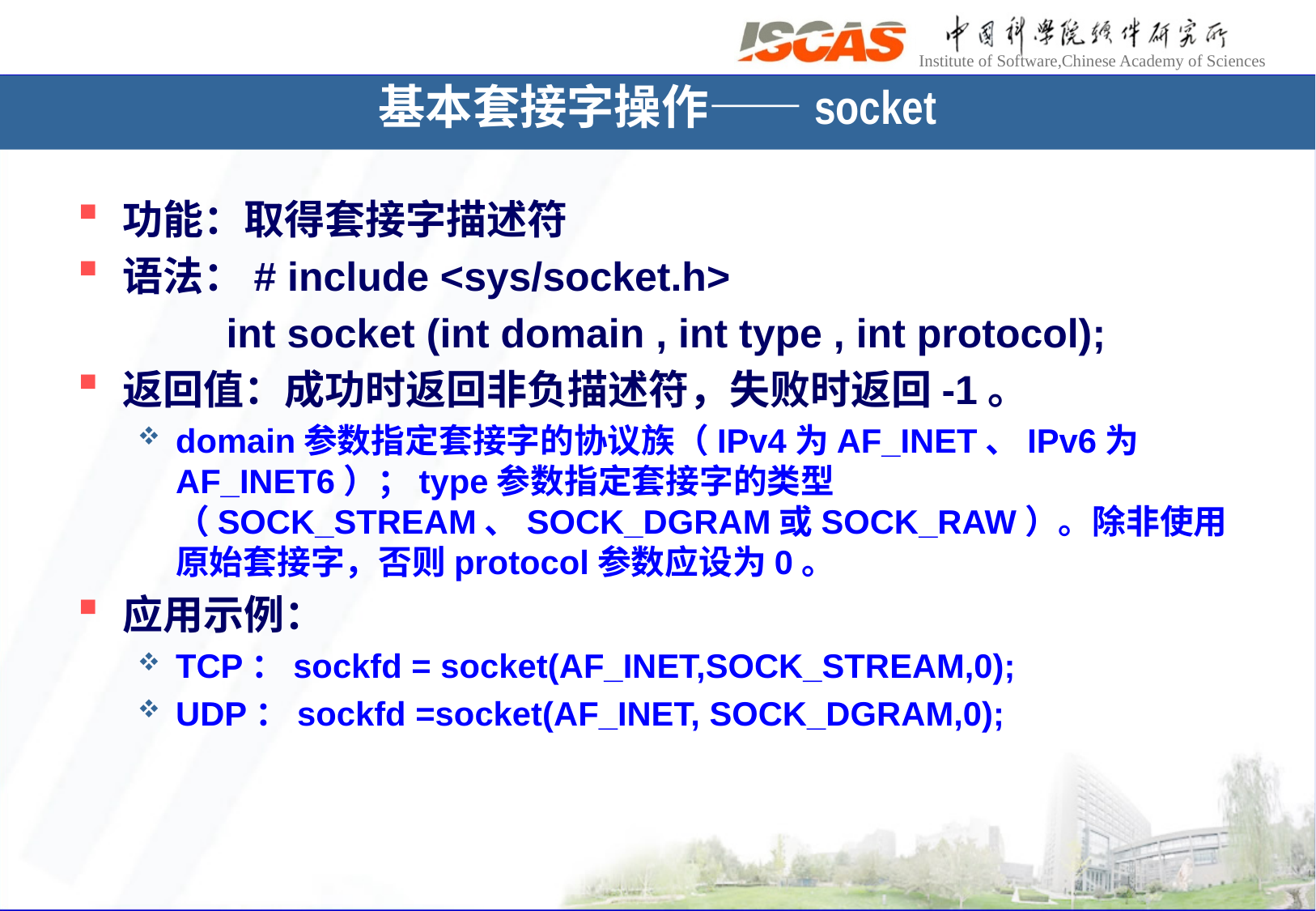

# 基本套接字操作——socket
功能：取得套接字描述符
语法：# include <sys/socket.h>
　　　  int socket (int domain , int type , int protocol);
返回值：成功时返回非负描述符，失败时返回-1。
domain参数指定套接字的协议族（IPv4为AF_INET、IPv6为AF_INET6）；type参数指定套接字的类型（SOCK_STREAM、SOCK_DGRAM或SOCK_RAW）。除非使用原始套接字，否则protocol参数应设为0。
应用示例：
TCP：sockfd = socket(AF_INET,SOCK_STREAM,0);
UDP：sockfd =socket(AF_INET, SOCK_DGRAM,0);